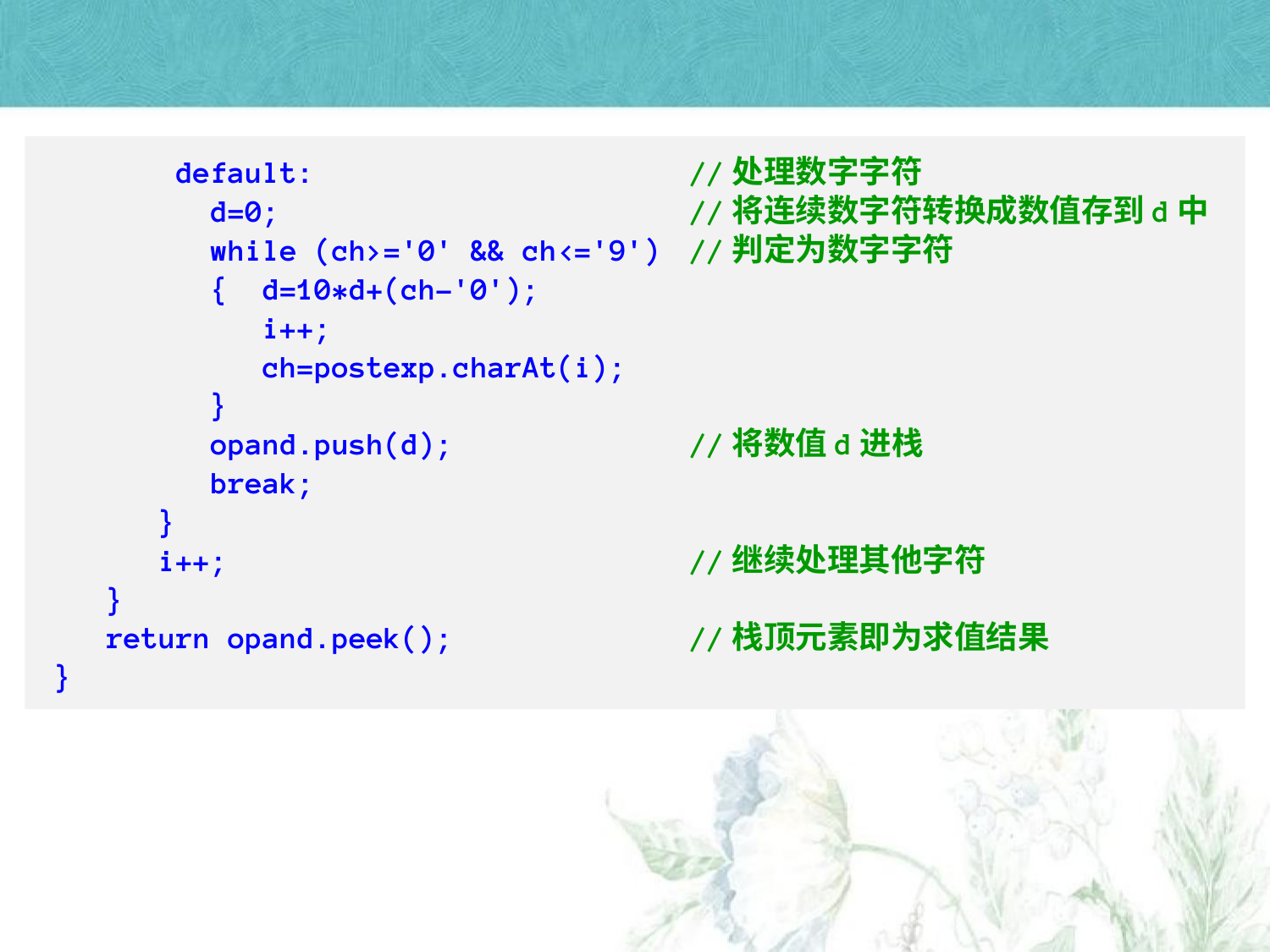

default:			//处理数字字符
         d=0;				//将连续数字符转换成数值存到d中
         while (ch>='0' && ch<='9')	//判定为数字字符
         {  d=10*d+(ch-'0');
            i++;
            ch=postexp.charAt(i);
         }
         opand.push(d);		//将数值d进栈
         break;
      }
      i++;				//继续处理其他字符
   }
   return opand.peek();		//栈顶元素即为求值结果
}